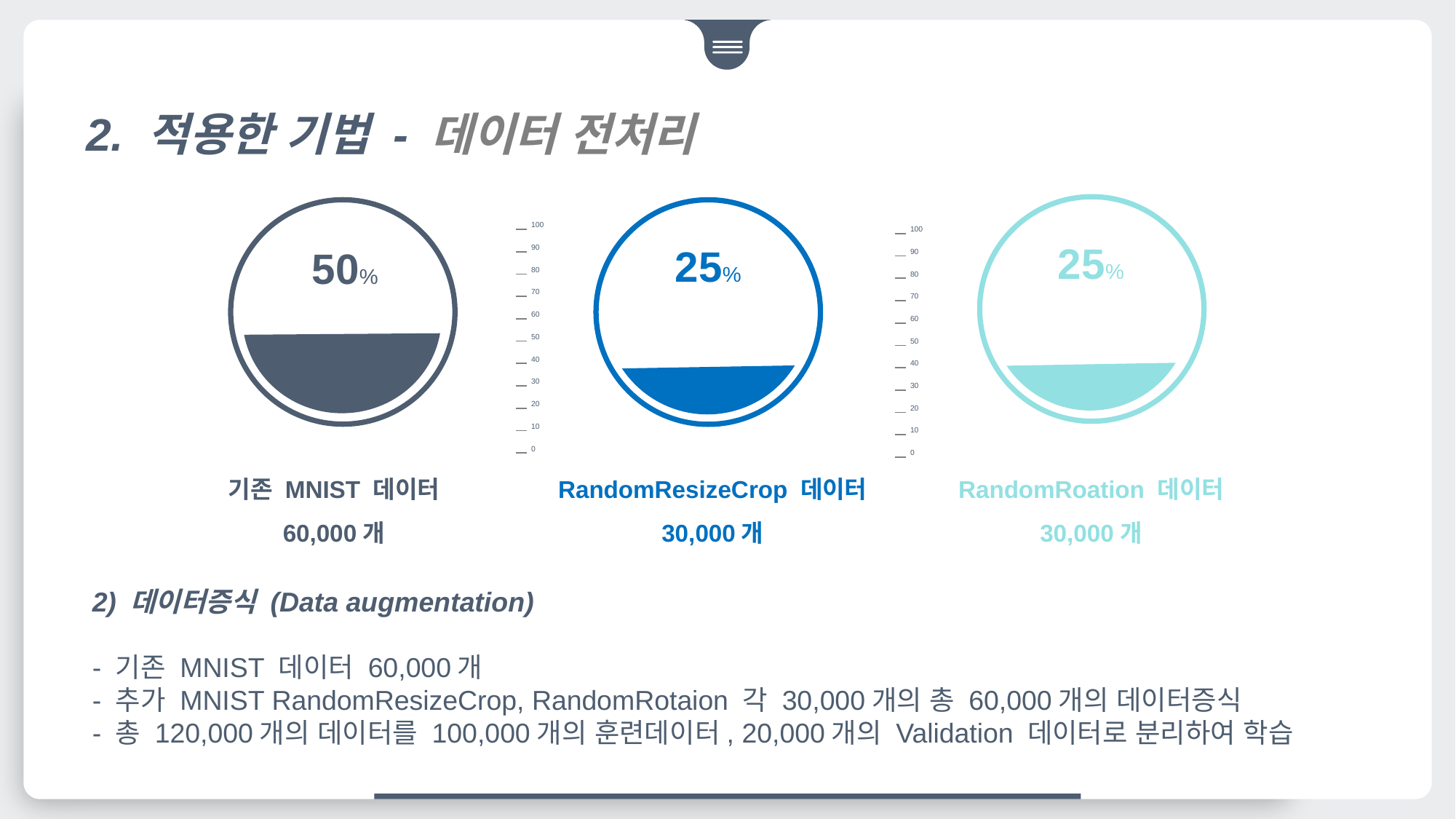

2. 적용한 기법 - 데이터 전처리

25%
RandomRoation 데이터
30,000개

50%
기존 MNIST 데이터
60,000개

25%
RandomResizeCrop 데이터
30,000개
|  | 100 |
| --- | --- |
|  | 90 |
|  | 80 |
|  | 70 |
|  | 60 |
|  | 50 |
|  | 40 |
|  | 30 |
|  | 20 |
|  | 10 |
|  | 0 |
|  | 100 |
| --- | --- |
|  | 90 |
|  | 80 |
|  | 70 |
|  | 60 |
|  | 50 |
|  | 40 |
|  | 30 |
|  | 20 |
|  | 10 |
|  | 0 |
2) 데이터증식 (Data augmentation)
- 기존 MNIST 데이터 60,000개
- 추가 MNIST RandomResizeCrop, RandomRotaion 각 30,000개의 총 60,000개의 데이터증식
- 총 120,000개의 데이터를 100,000개의 훈련데이터, 20,000개의 Validation 데이터로 분리하여 학습